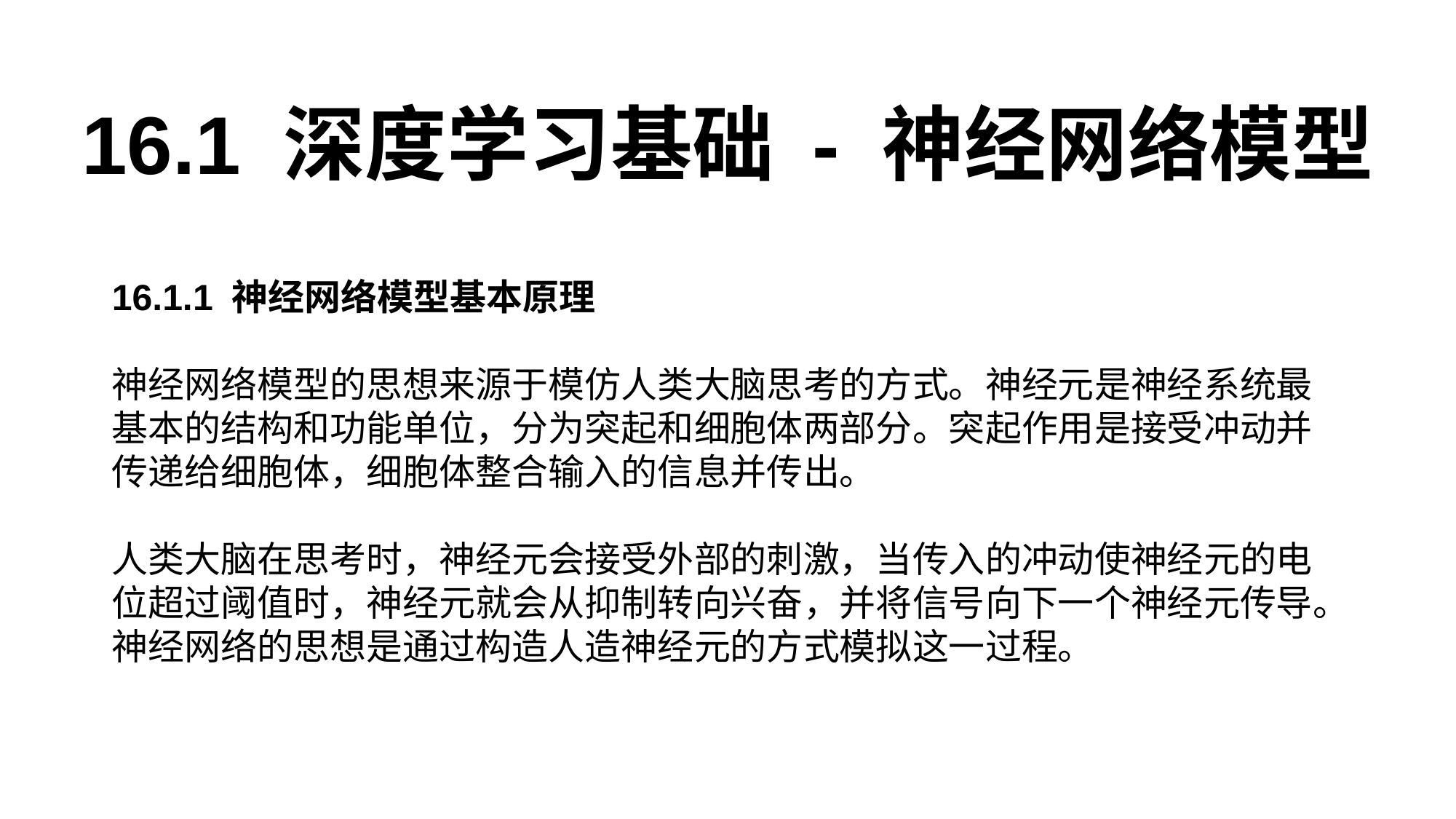

16.1 深度学习基础 - 神经网络模型
16.1.1 神经网络模型基本原理

神经网络模型的思想来源于模仿人类大脑思考的方式。神经元是神经系统最基本的结构和功能单位，分为突起和细胞体两部分。突起作用是接受冲动并传递给细胞体，细胞体整合输入的信息并传出。

人类大脑在思考时，神经元会接受外部的刺激，当传入的冲动使神经元的电位超过阈值时，神经元就会从抑制转向兴奋，并将信号向下一个神经元传导。神经网络的思想是通过构造人造神经元的方式模拟这一过程。